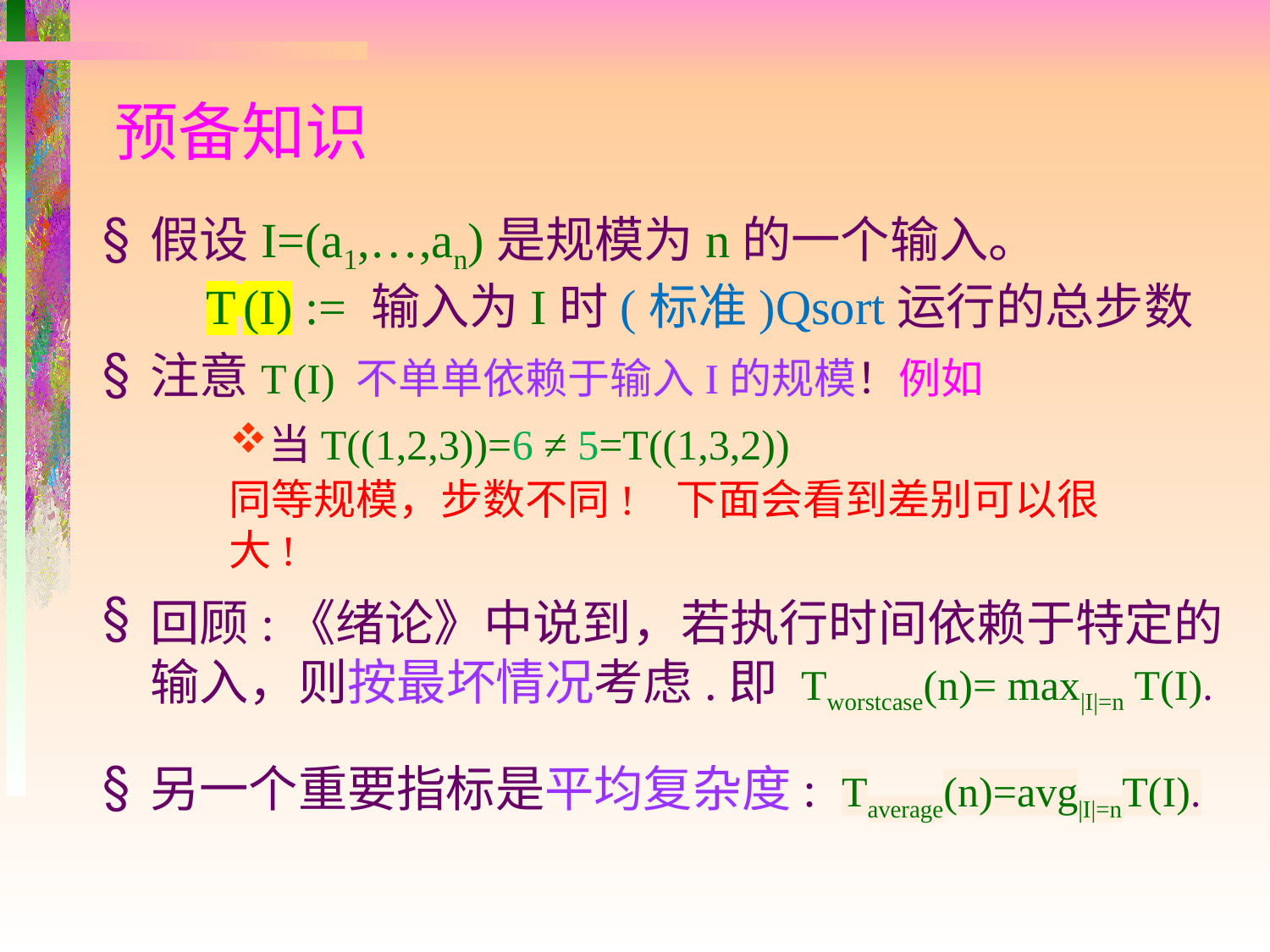

# 预备知识
假设I=(a1,…,an)是规模为n的一个输入。
    T (I) := 输入为I时(标准)Qsort运行的总步数
注意T (I) 不单单依赖于输入I的规模！例如
当T((1,2,3))=6 ≠ 5=T((1,3,2))

回顾:《绪论》中说到，若执行时间依赖于特定的输入，则按最坏情况考虑.即 Tworstcase(n)= max|I|=n T(I).
另一个重要指标是平均复杂度:  Taverage(n)=avg|I|=nT(I).
同等规模，步数不同!   下面会看到差别可以很大!